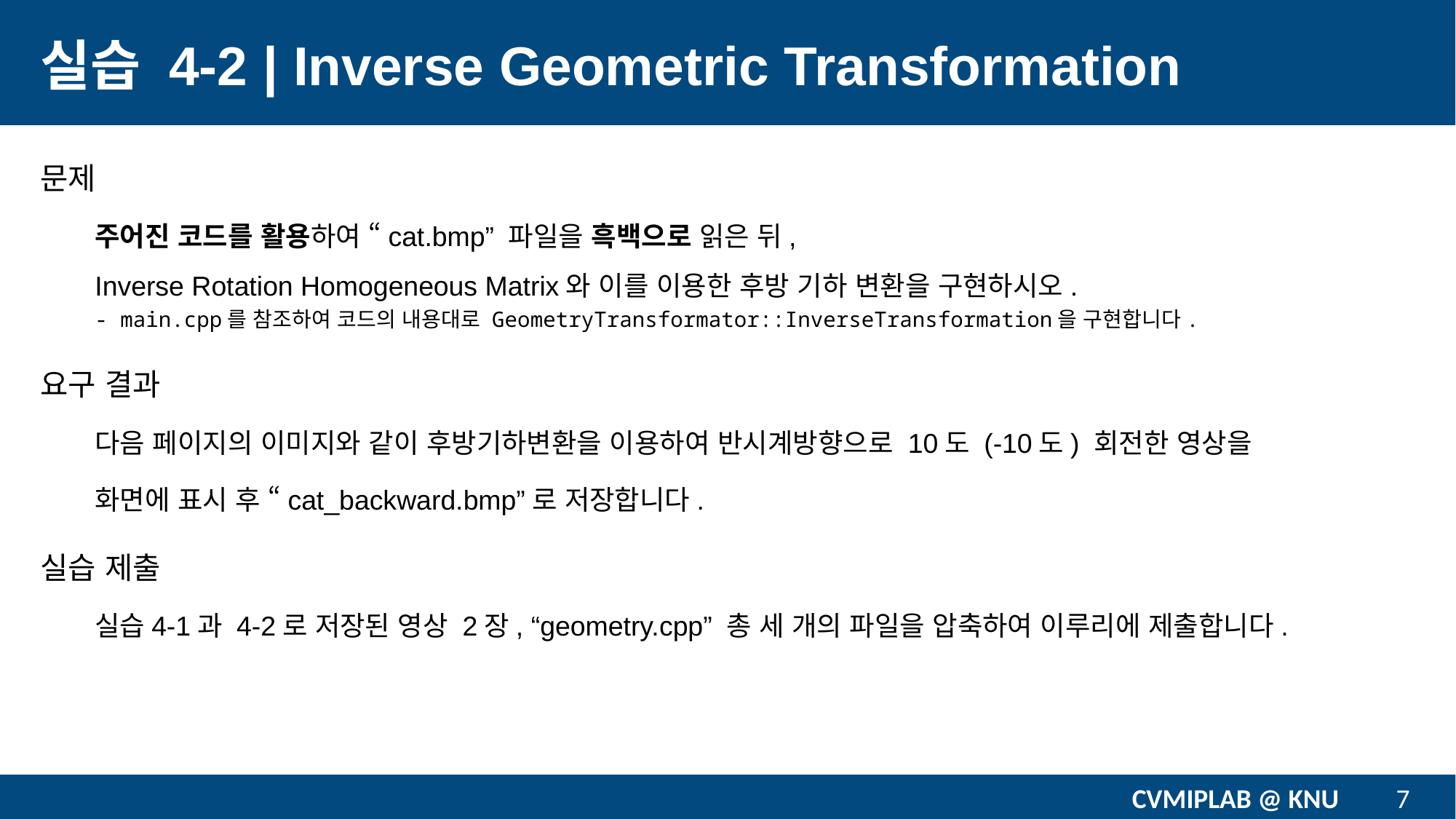

# 실습 4-2 | Inverse Geometric Transformation
문제
주어진 코드를 활용하여 “cat.bmp” 파일을 흑백으로 읽은 뒤,
Inverse Rotation Homogeneous Matrix와 이를 이용한 후방 기하 변환을 구현하시오.
- main.cpp를 참조하여 코드의 내용대로 GeometryTransformator::InverseTransformation을 구현합니다.
요구 결과
다음 페이지의 이미지와 같이 후방기하변환을 이용하여 반시계방향으로 10도 (-10도) 회전한 영상을
화면에 표시 후 “cat_backward.bmp”로 저장합니다.
실습 제출
실습4-1과 4-2로 저장된 영상 2장, “geometry.cpp” 총 세 개의 파일을 압축하여 이루리에 제출합니다.

7